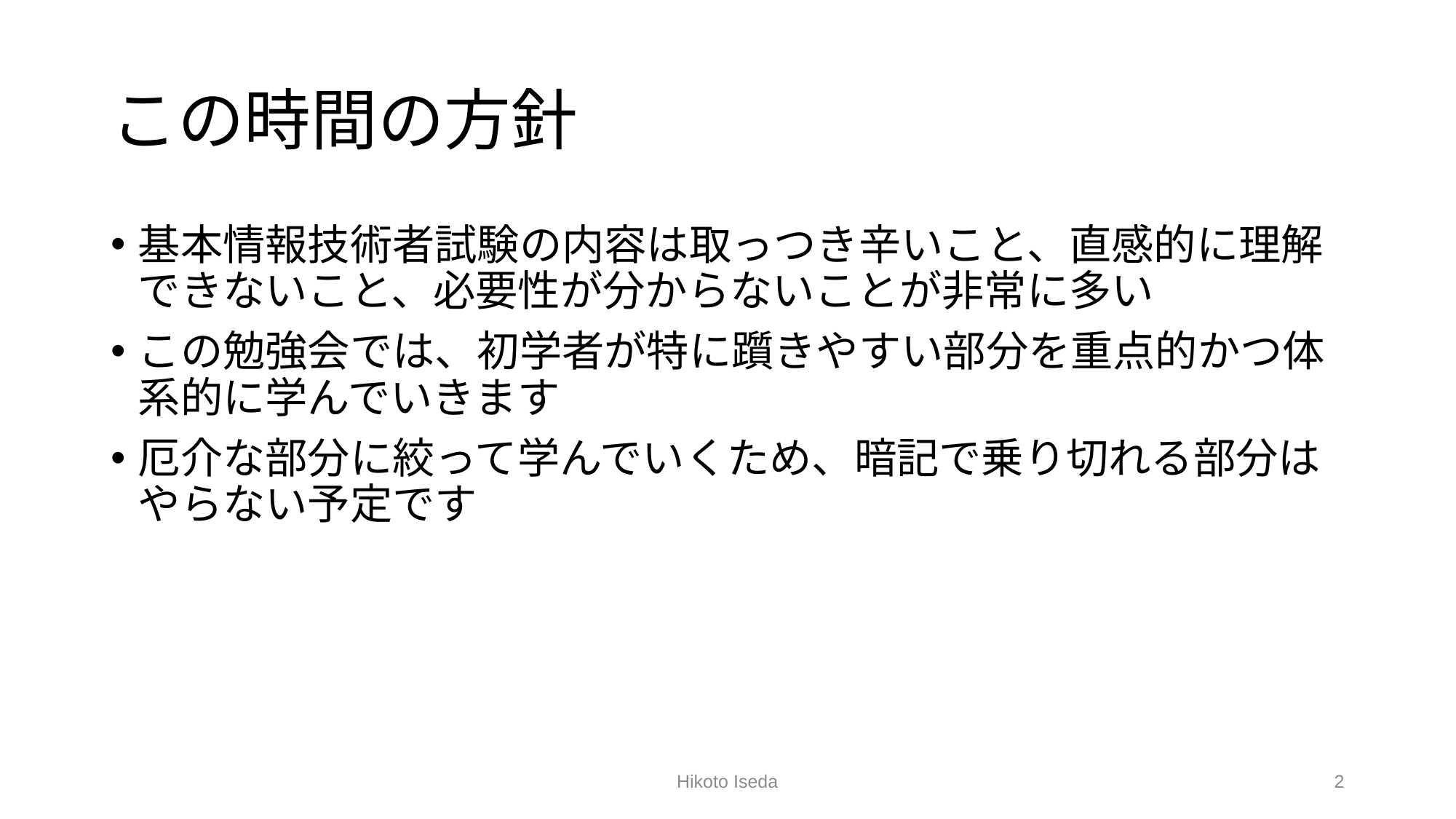

# この時間の方針
基本情報技術者試験の内容は取っつき辛いこと、直感的に理解できないこと、必要性が分からないことが非常に多い
この勉強会では、初学者が特に躓きやすい部分を重点的かつ体系的に学んでいきます
厄介な部分に絞って学んでいくため、暗記で乗り切れる部分はやらない予定です
Hikoto Iseda
2